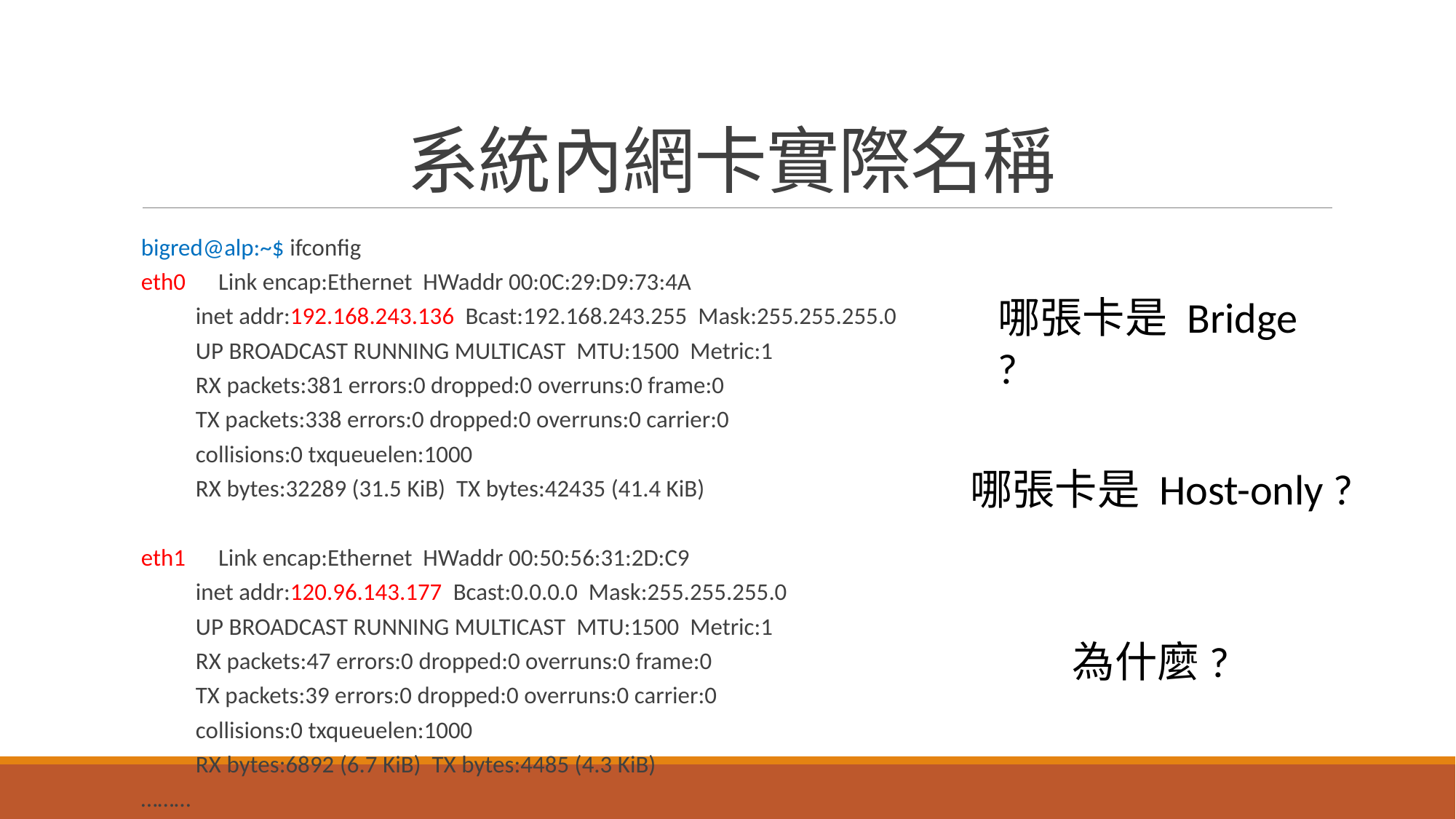

# 系統內網卡實際名稱
bigred@alp:~$ ifconfig
eth0      Link encap:Ethernet  HWaddr 00:0C:29:D9:73:4A
          inet addr:192.168.243.136  Bcast:192.168.243.255  Mask:255.255.255.0
          UP BROADCAST RUNNING MULTICAST  MTU:1500  Metric:1
          RX packets:381 errors:0 dropped:0 overruns:0 frame:0
          TX packets:338 errors:0 dropped:0 overruns:0 carrier:0
          collisions:0 txqueuelen:1000
          RX bytes:32289 (31.5 KiB)  TX bytes:42435 (41.4 KiB)

eth1      Link encap:Ethernet  HWaddr 00:50:56:31:2D:C9
          inet addr:120.96.143.177  Bcast:0.0.0.0  Mask:255.255.255.0
          UP BROADCAST RUNNING MULTICAST  MTU:1500  Metric:1
          RX packets:47 errors:0 dropped:0 overruns:0 frame:0
          TX packets:39 errors:0 dropped:0 overruns:0 carrier:0
          collisions:0 txqueuelen:1000
          RX bytes:6892 (6.7 KiB)  TX bytes:4485 (4.3 KiB)
………
哪張卡是 Bridge ?
哪張卡是 Host-only ?
為什麼?